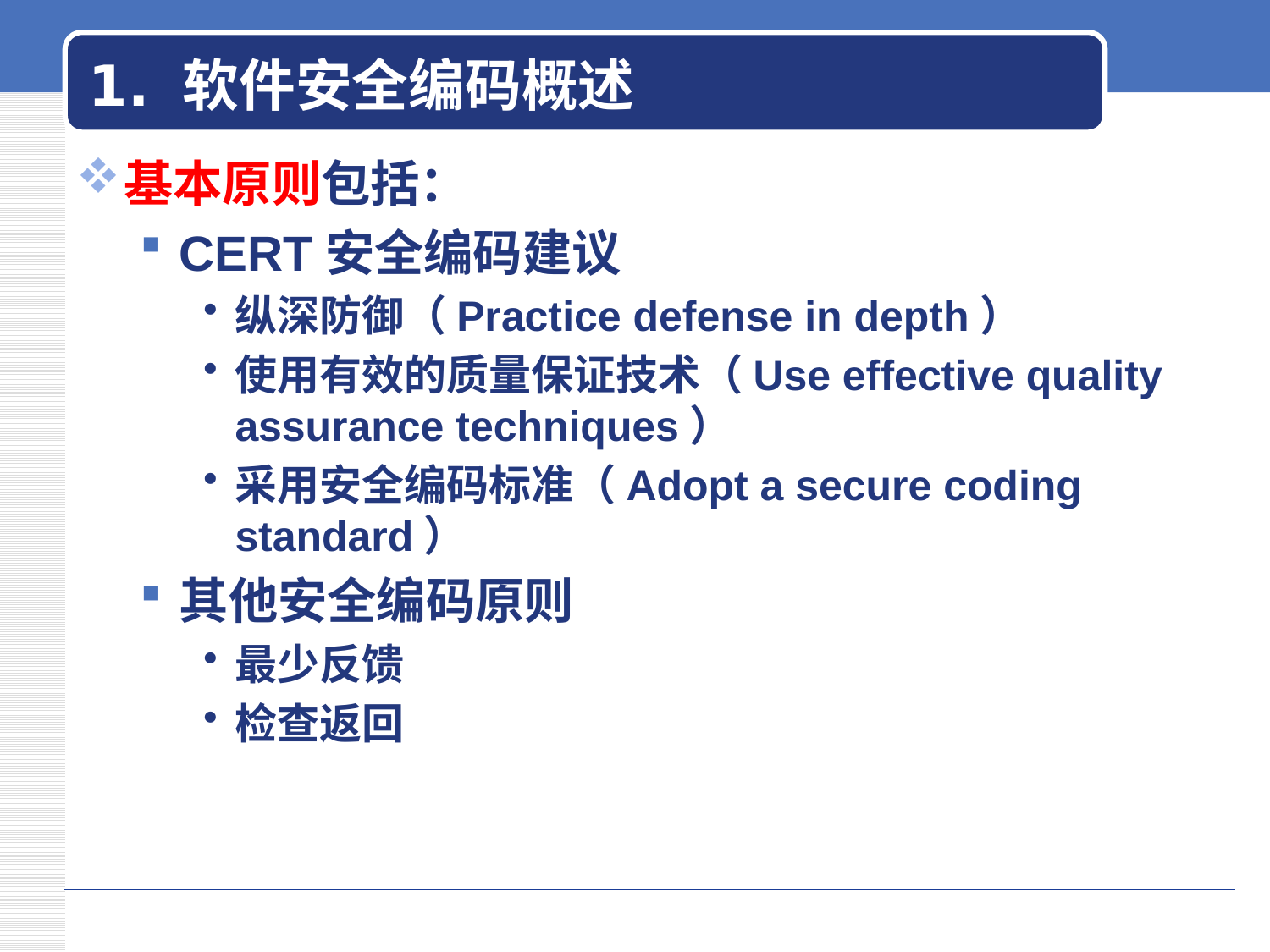

# 1. 软件安全编码概述
基本原则包括：
CERT安全编码建议
纵深防御（Practice defense in depth）
使用有效的质量保证技术（Use effective quality assurance techniques）
采用安全编码标准（Adopt a secure coding standard）
其他安全编码原则
最少反馈
检查返回